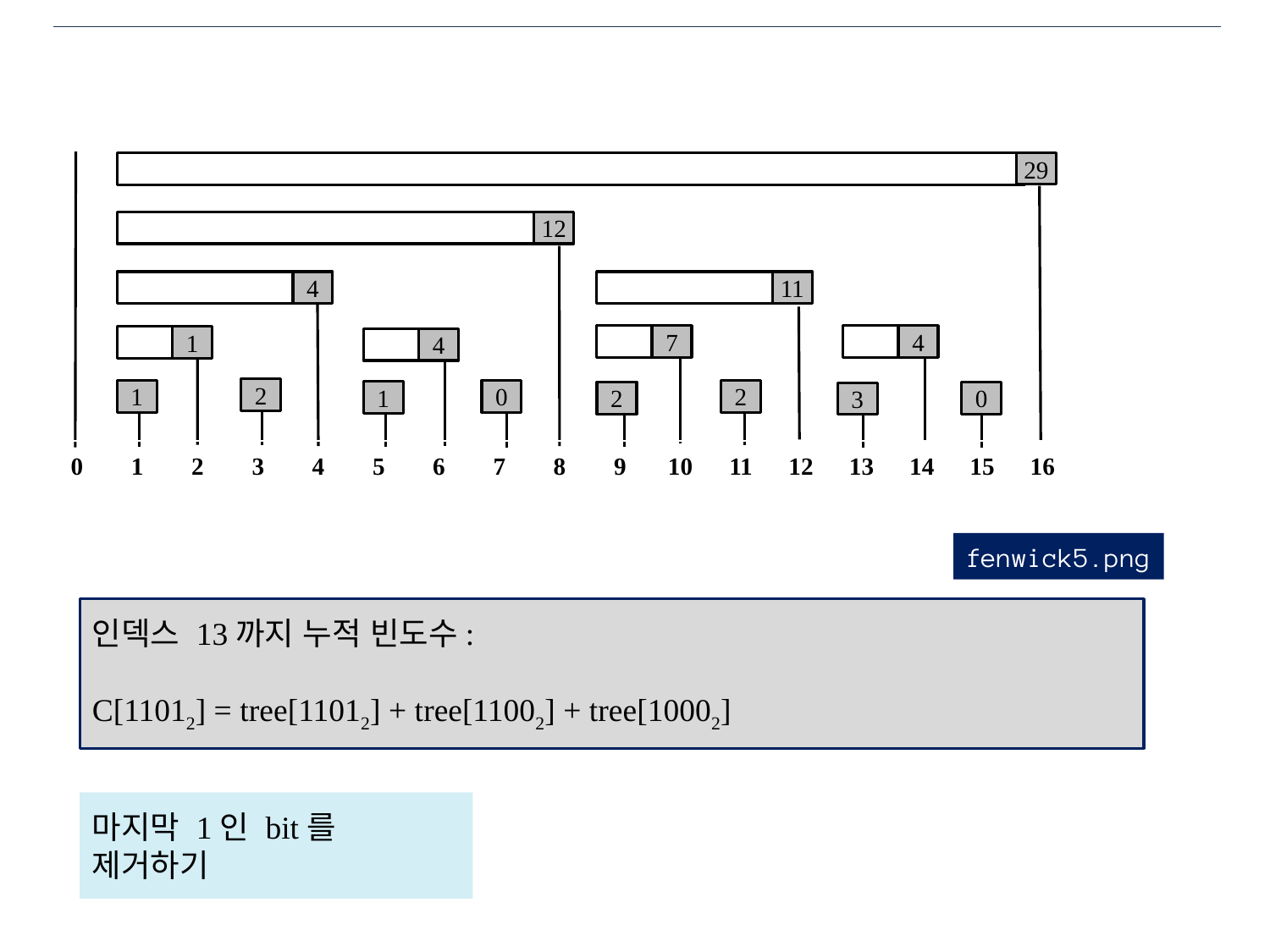

29

12

4
11

7
4

1

4
2
1
0
2
1
2
0
3
| 0 | 1 | 2 | 3 | 4 | 5 | 6 | 7 | 8 | 9 | 10 | 11 | 12 | 13 | 14 | 15 | 16 |
| --- | --- | --- | --- | --- | --- | --- | --- | --- | --- | --- | --- | --- | --- | --- | --- | --- |
fenwick5.png
인덱스 13까지 누적 빈도수:

C[11012] = tree[11012] + tree[11002] + tree[10002]
마지막 1인 bit를 제거하기